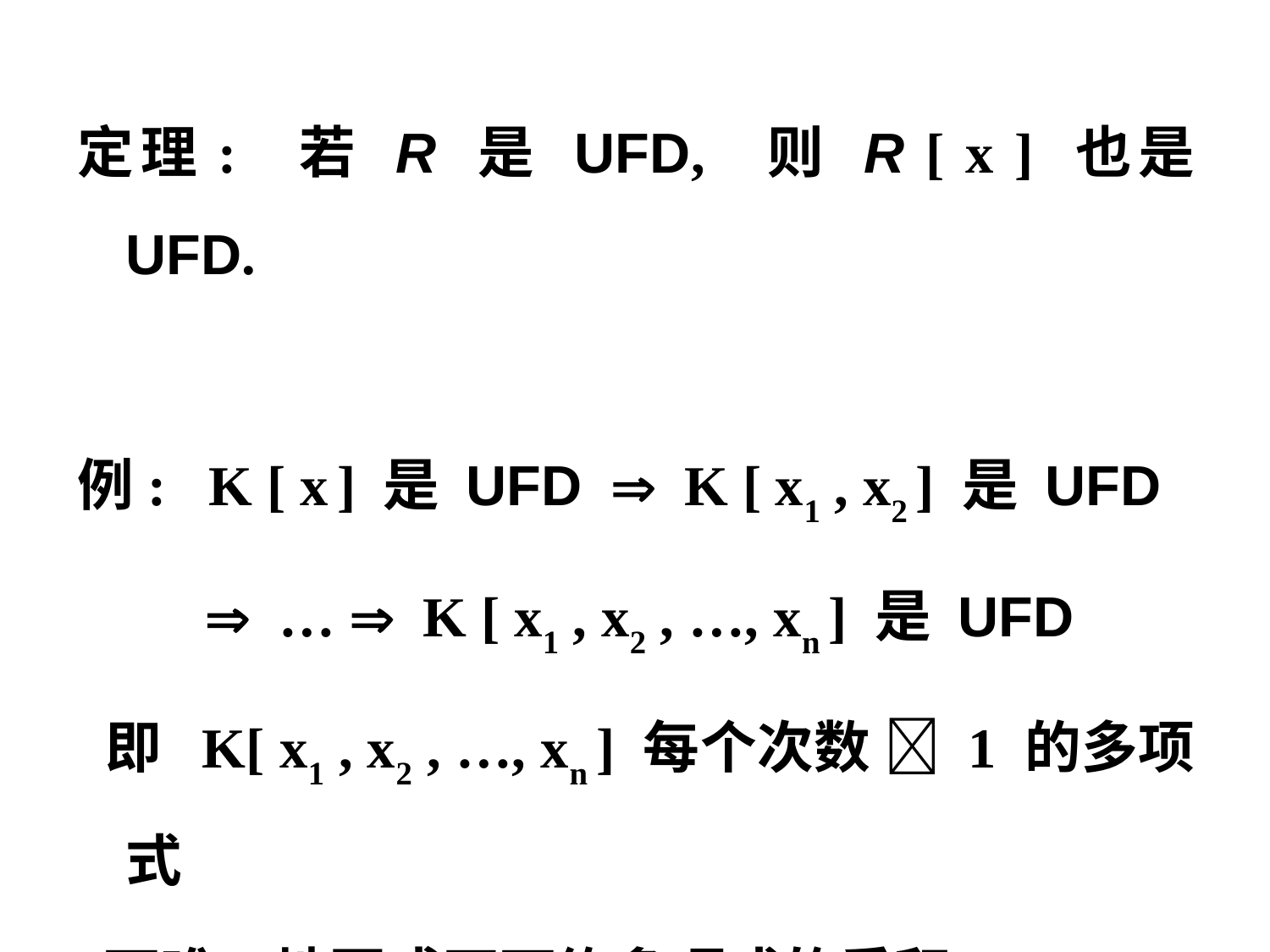

定理:  若 R 是 UFD,  则 R [ x ] 也是 UFD.

例:   K [ x ] 是 UFD  ⇒  K [ x1 , x2 ] 是 UFD
         ⇒  … ⇒  K [ x1 , x2 , …, xn ] 是 UFD
 即  K[ x1 , x2 , …, xn ] 每个次数 ≥ 1 的多项式
 可唯一地写成不可约多项式的乘积.